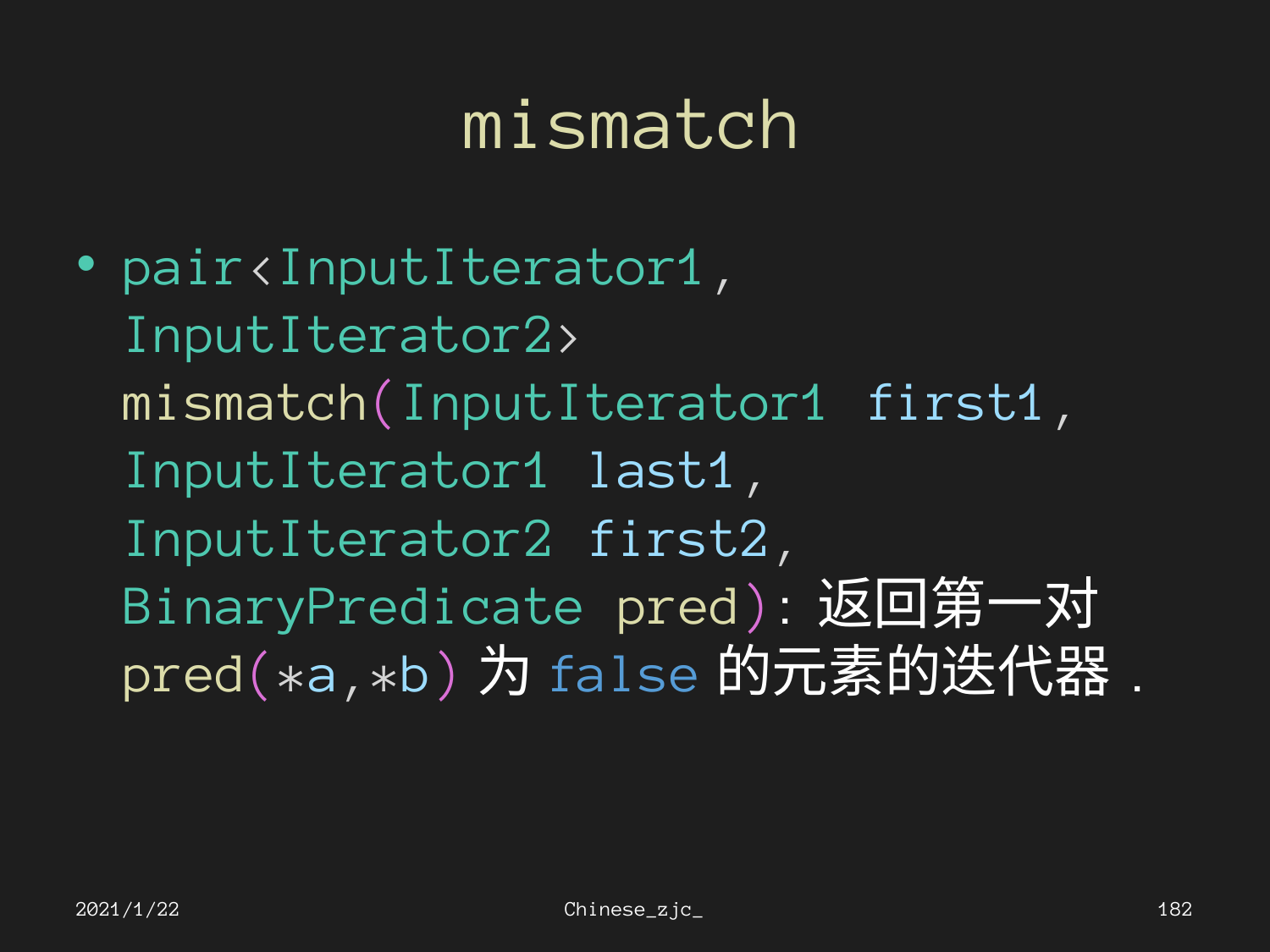

# mismatch
pair<InputIterator1, InputIterator2> mismatch(InputIterator1 first1, InputIterator1 last1, InputIterator2 first2, BinaryPredicate pred):返回第一对pred(*a,*b)为false的元素的迭代器.
2021/1/22
Chinese_zjc_
182